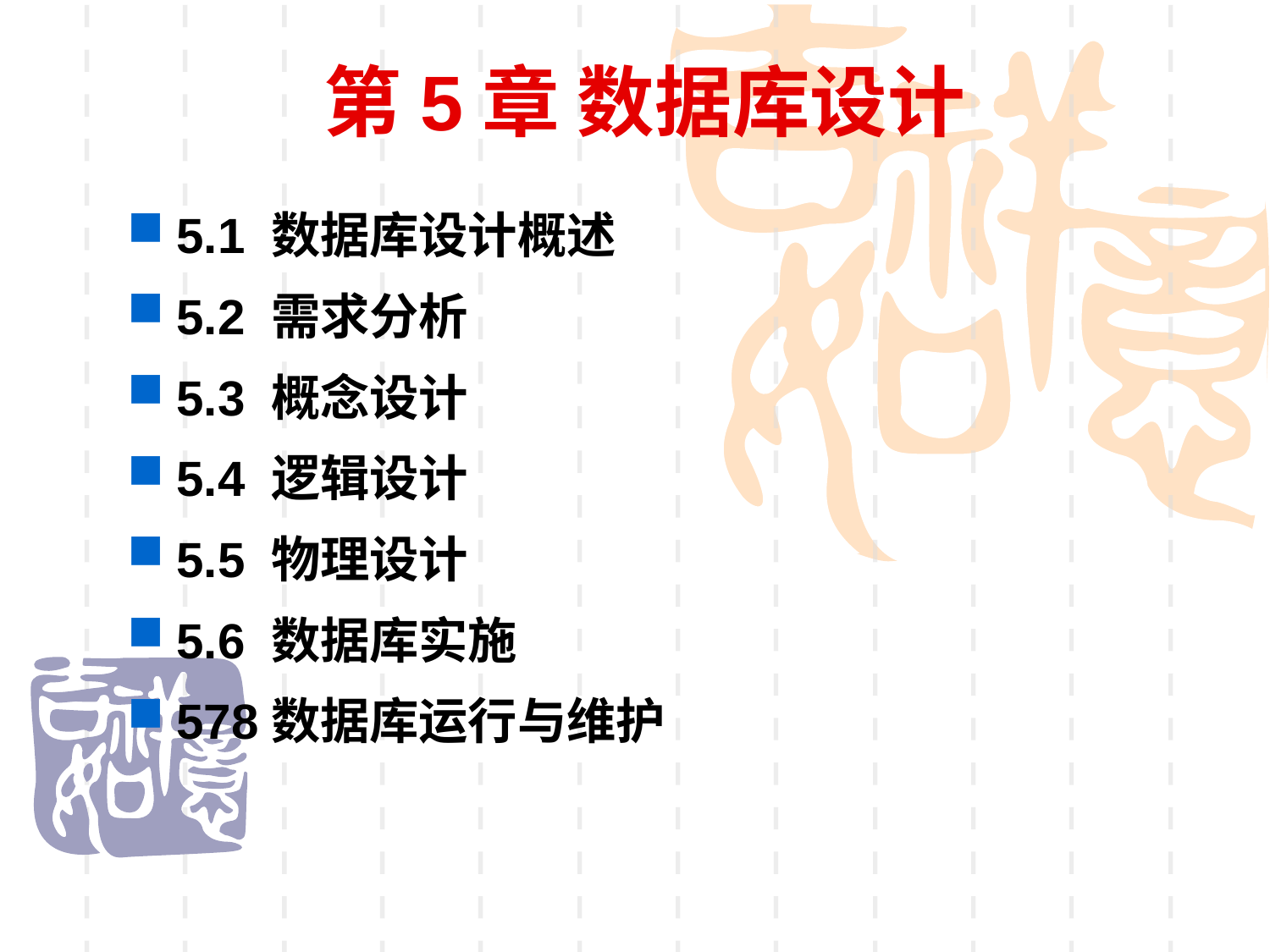

第5章 数据库设计
5.1 数据库设计概述
5.2 需求分析
5.3 概念设计
5.4 逻辑设计
5.5 物理设计
5.6 数据库实施
578数据库运行与维护